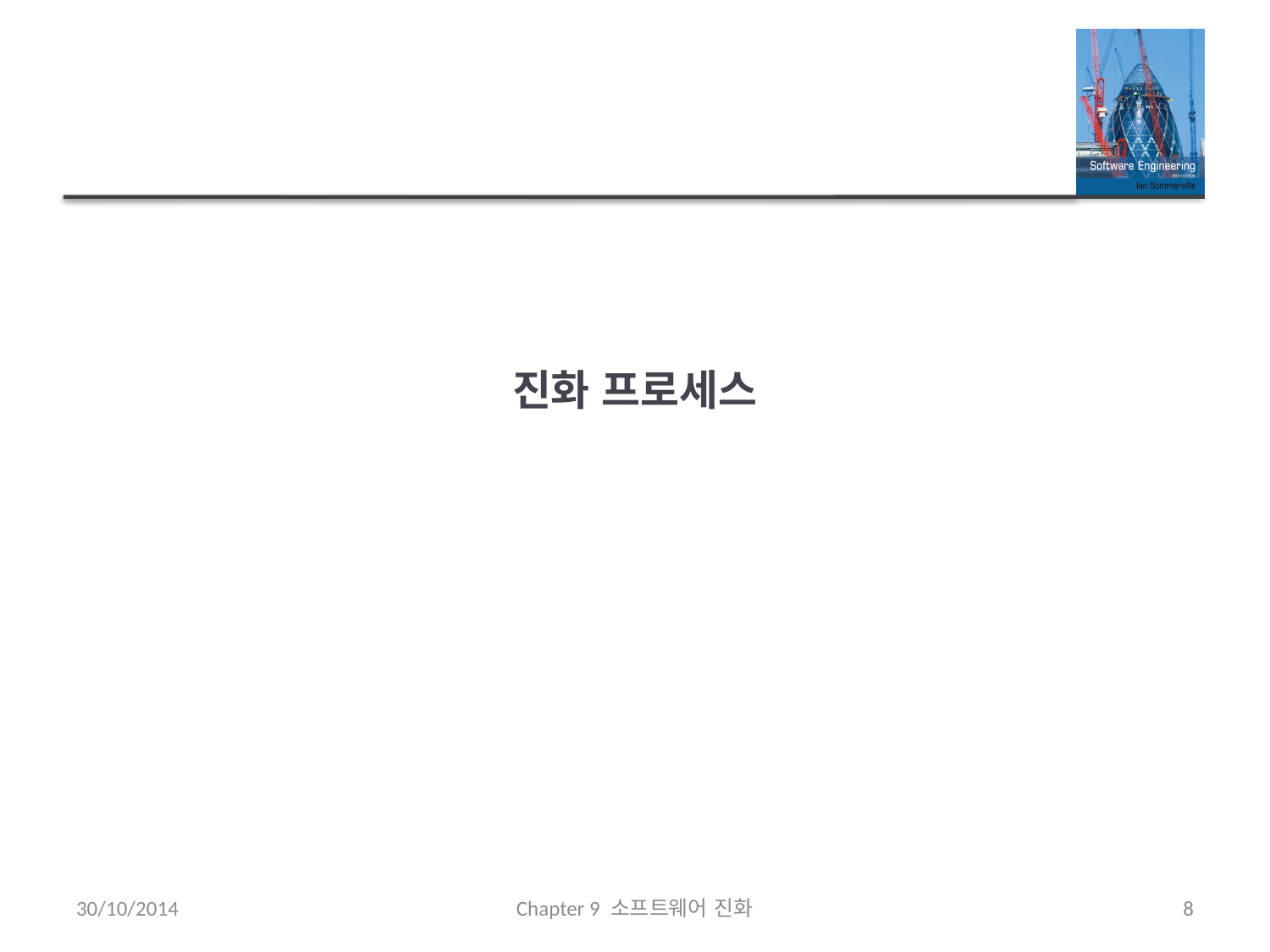

# 진화 프로세스
30/10/2014
Chapter 9 소프트웨어 진화
8